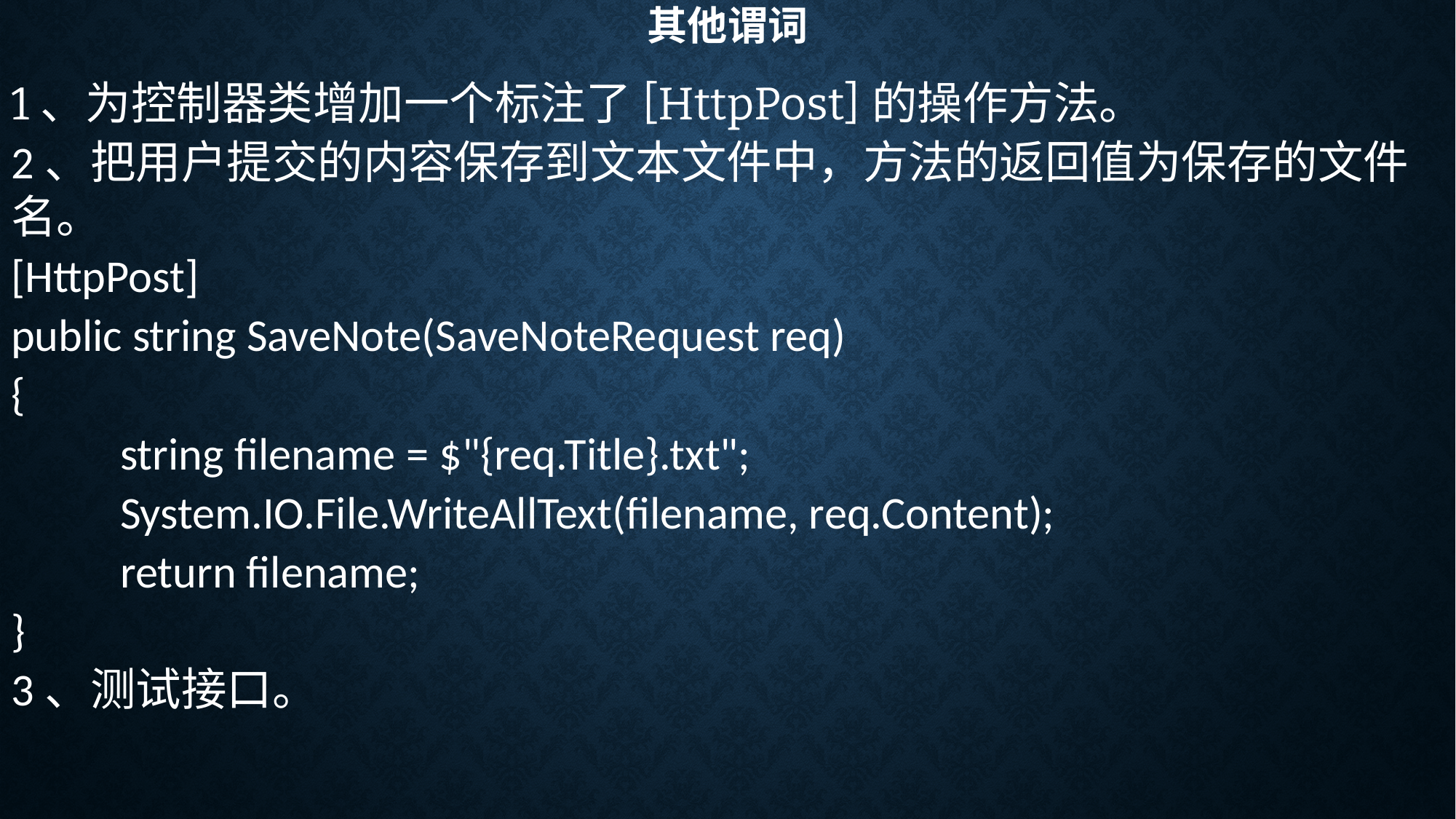

# 其他谓词
1、为控制器类增加一个标注了[HttpPost]的操作方法。
2、把用户提交的内容保存到文本文件中，方法的返回值为保存的文件名。
[HttpPost]
public string SaveNote(SaveNoteRequest req)
{
	string filename = $"{req.Title}.txt";
	System.IO.File.WriteAllText(filename, req.Content);
	return filename;
}
3、测试接口。